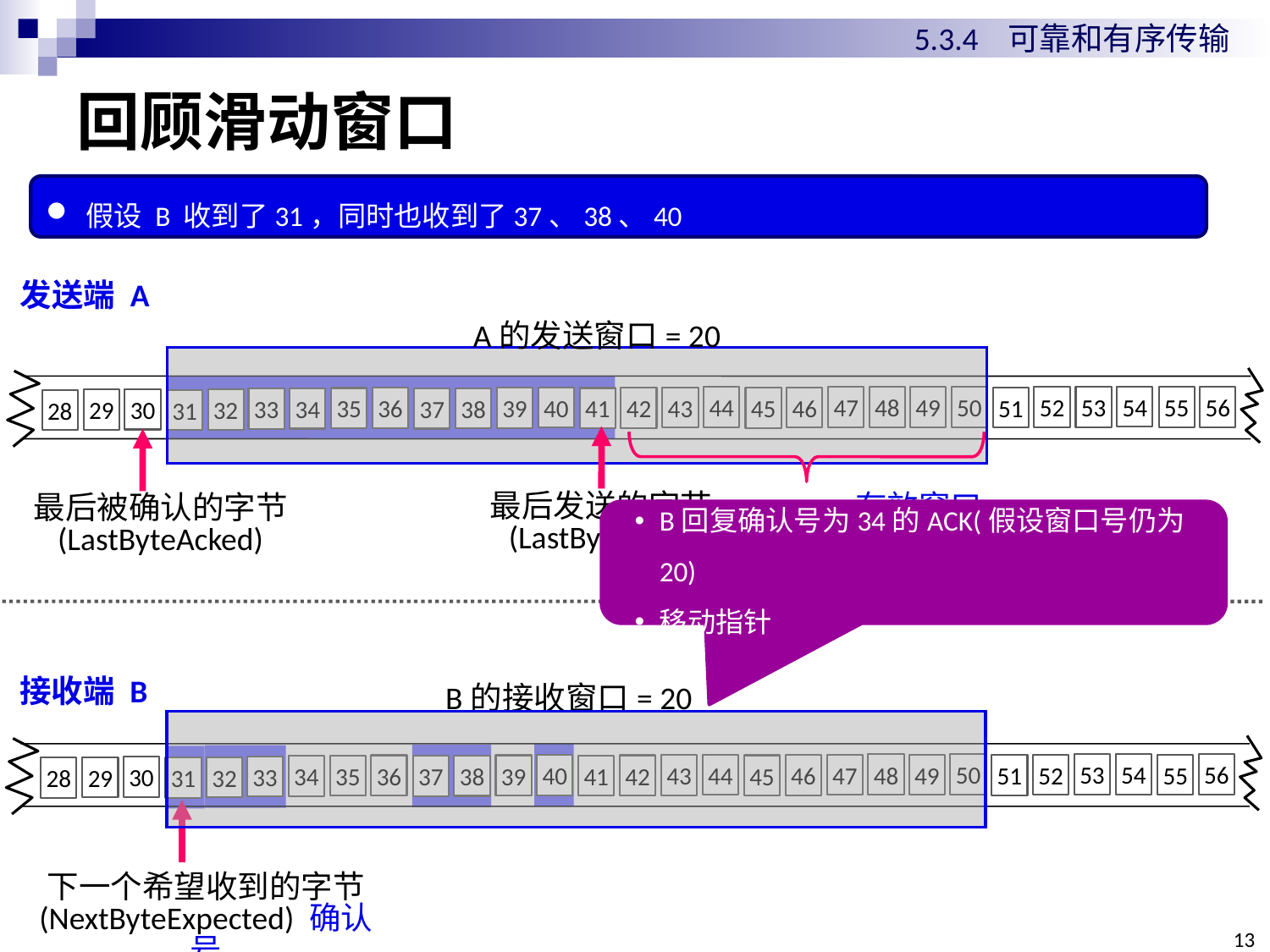

5.3.4   可靠和有序传输
# 回顾滑动窗口
假设 B 收到了31，同时也收到了37、38、40
发送端 A

A的发送窗口= 20

54
53
50
56
48
49
52
55
44
47
51
43
40
46
36
39
42
45
35
41
38
34
37
33
30
29
32
28
31

最后发送的字节
(LastByteSent)
有效窗口(EffectiveWindow)允许但尚未发送
最后被确认的字节
(LastByteAcked)
B回复确认号为34的ACK(假设窗口号仍为20)
移动指针

接收端 B
B的接收窗口= 20

54
53
50
56
48
49
52
55
44
47
51
43
40
46
36
39
42
45
35
41
38
34
37
33
30
29
32
28
31

下一个希望收到的字节
(NextByteExpected) 确认号
13